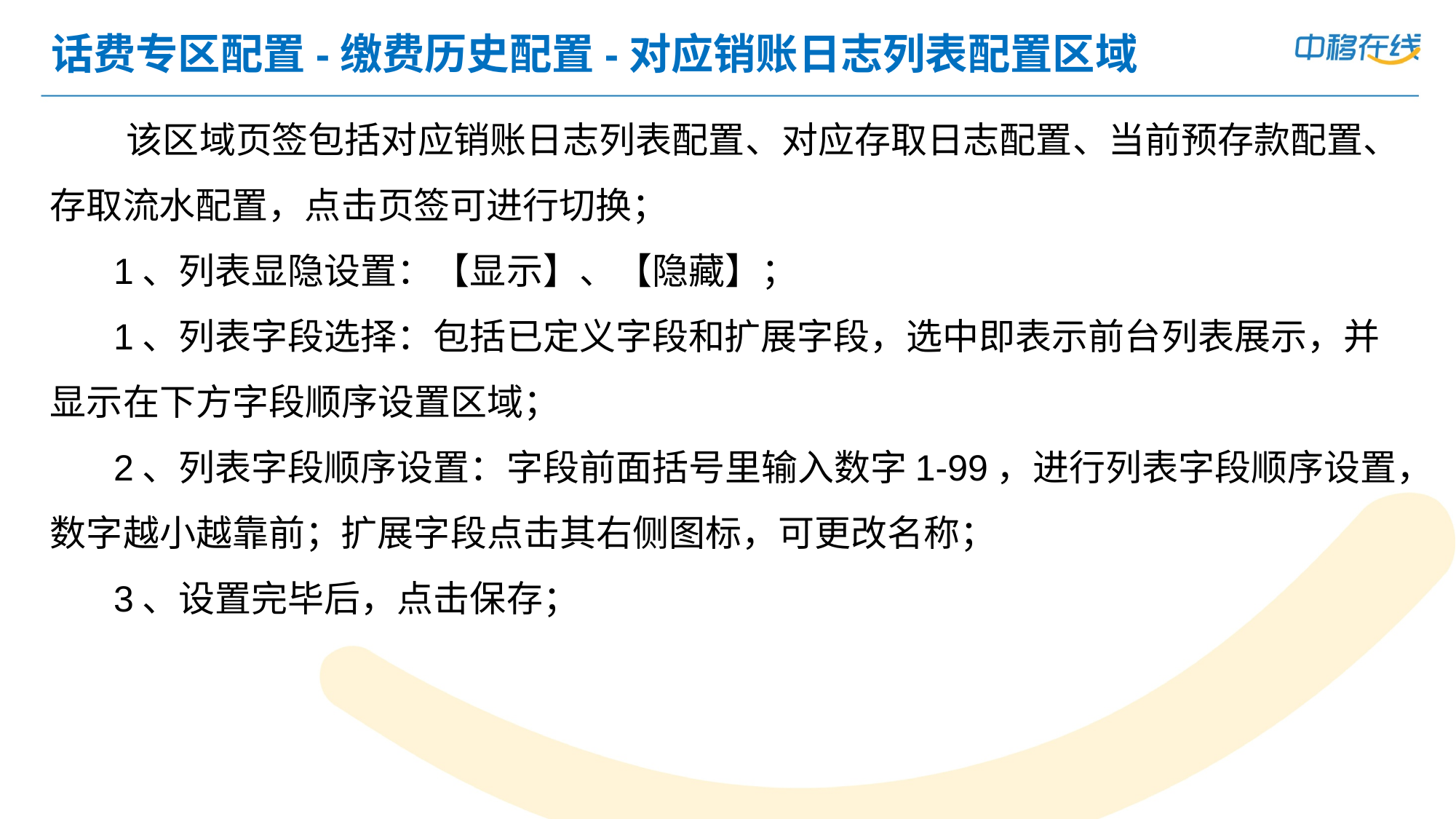

# 话费专区配置-缴费历史配置-对应销账日志列表配置区域
   该区域页签包括对应销账日志列表配置、对应存取日志配置、当前预存款配置、存取流水配置，点击页签可进行切换；
  1、列表显隐设置：【显示】、【隐藏】；
  1、列表字段选择：包括已定义字段和扩展字段，选中即表示前台列表展示，并显示在下方字段顺序设置区域；
  2、列表字段顺序设置：字段前面括号里输入数字1-99，进行列表字段顺序设置，数字越小越靠前；扩展字段点击其右侧图标，可更改名称；
  3、设置完毕后，点击保存；